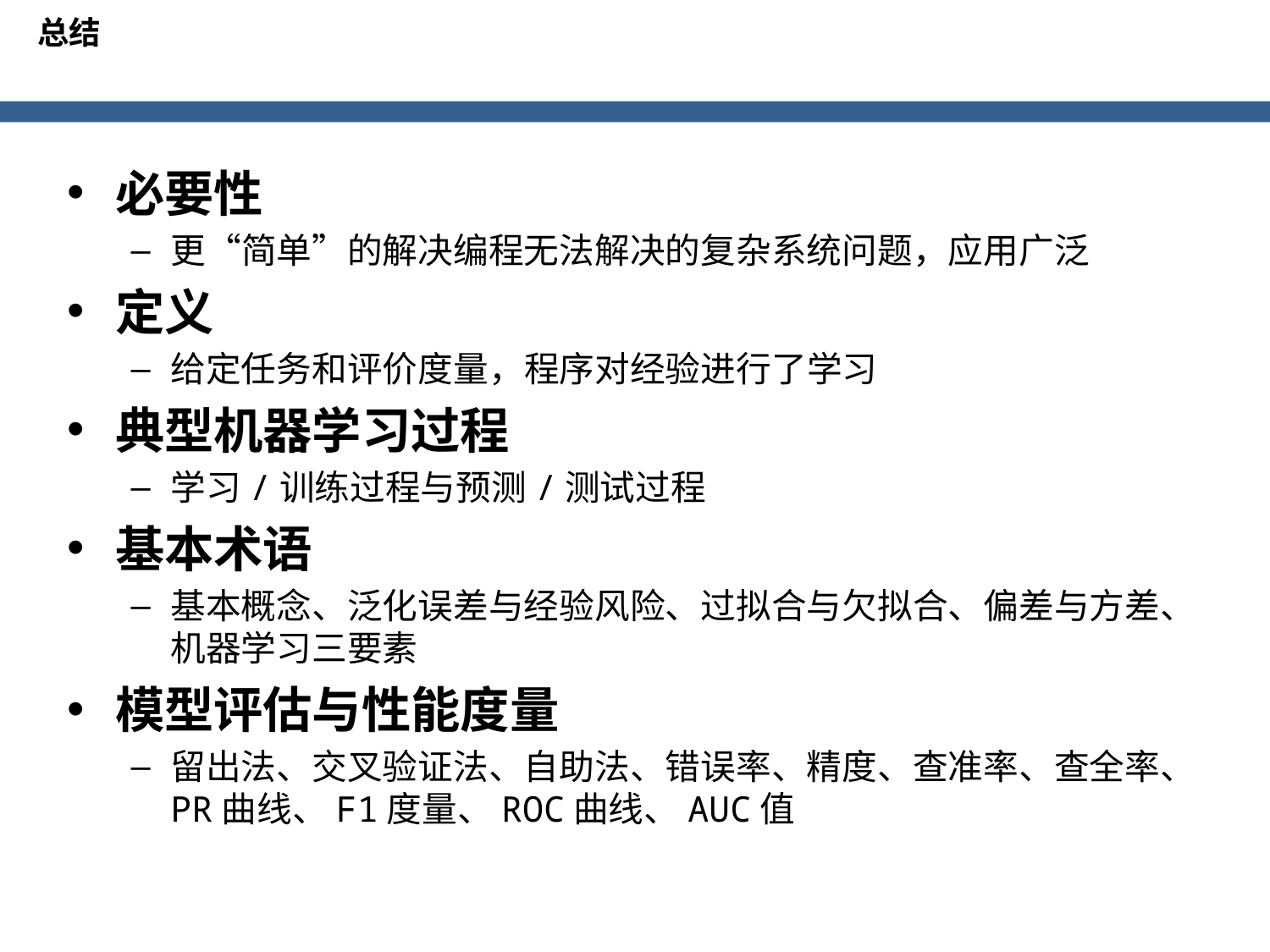

总结
必要性
更“简单”的解决编程无法解决的复杂系统问题，应用广泛
定义
给定任务和评价度量，程序对经验进行了学习
典型机器学习过程
学习/训练过程与预测/测试过程
基本术语
基本概念、泛化误差与经验风险、过拟合与欠拟合、偏差与方差、机器学习三要素
模型评估与性能度量
留出法、交叉验证法、自助法、错误率、精度、查准率、查全率、PR曲线、F1度量、ROC曲线、AUC值